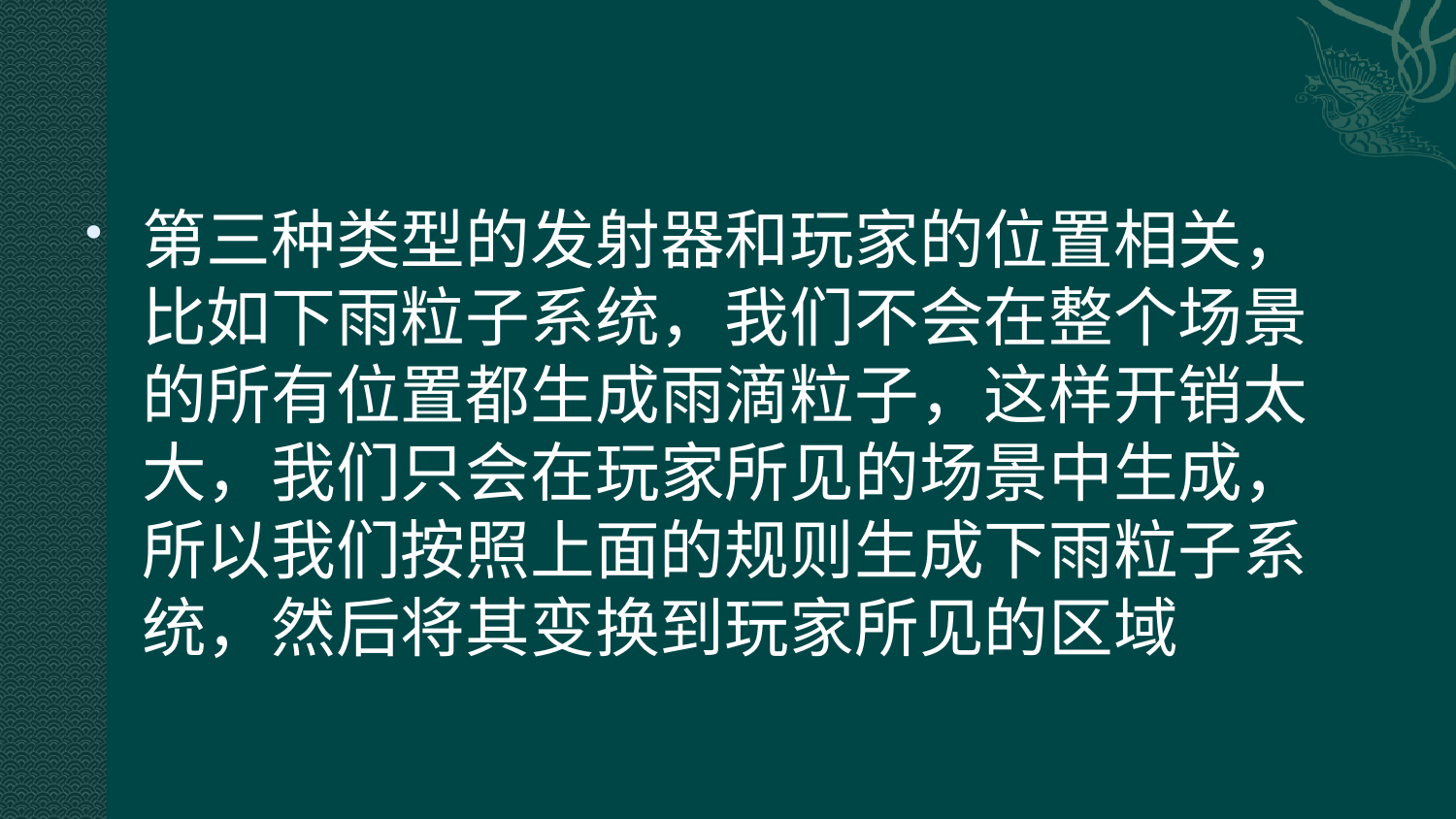

#
第三种类型的发射器和玩家的位置相关，比如下雨粒子系统，我们不会在整个场景的所有位置都生成雨滴粒子，这样开销太大，我们只会在玩家所见的场景中生成，所以我们按照上面的规则生成下雨粒子系统，然后将其变换到玩家所见的区域